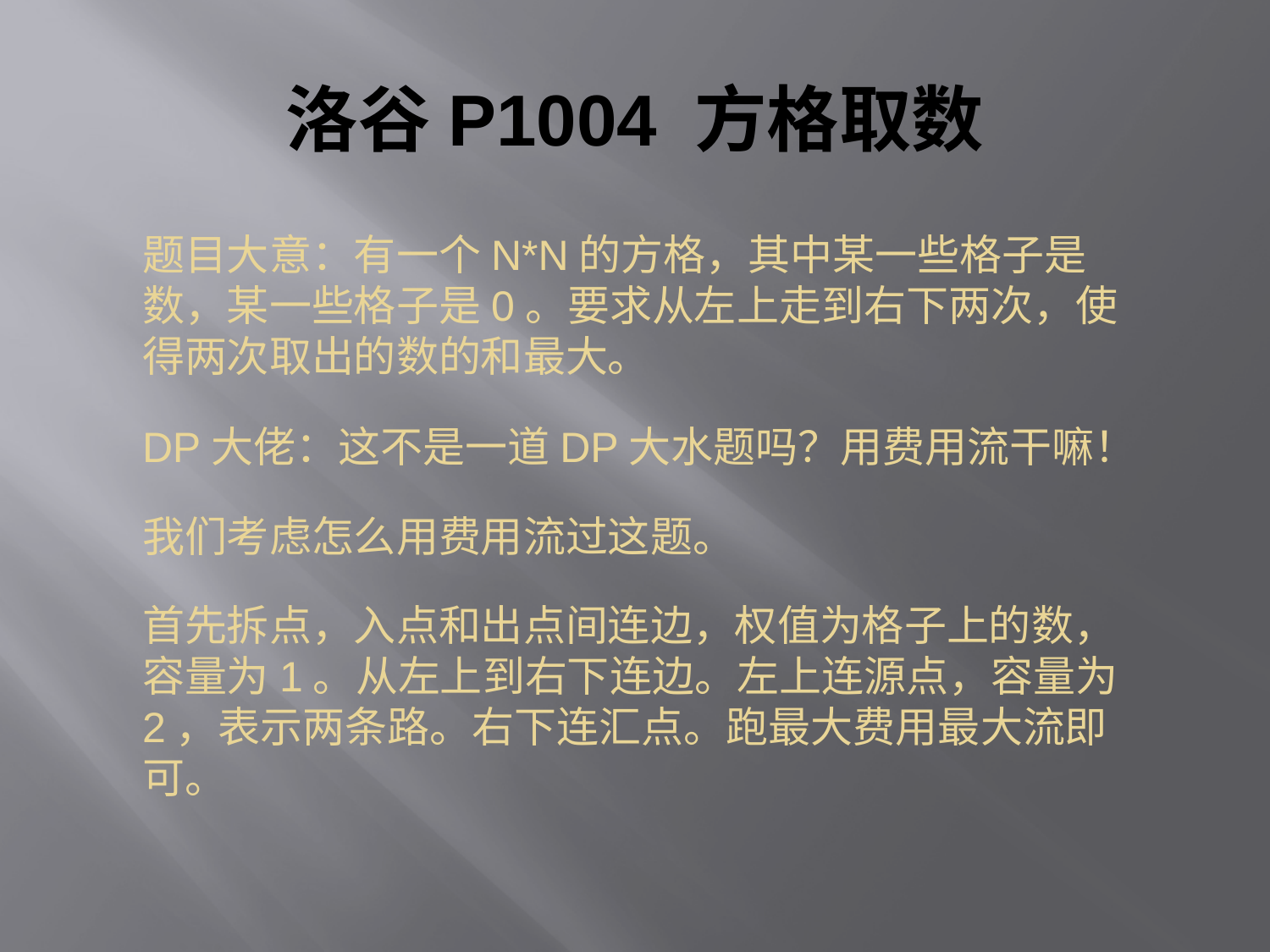

# 洛谷P1004 方格取数
题目大意：有一个N*N的方格，其中某一些格子是数，某一些格子是0。要求从左上走到右下两次，使得两次取出的数的和最大。
DP大佬：这不是一道DP大水题吗？用费用流干嘛！
我们考虑怎么用费用流过这题。
首先拆点，入点和出点间连边，权值为格子上的数，容量为1。从左上到右下连边。左上连源点，容量为2，表示两条路。右下连汇点。跑最大费用最大流即可。